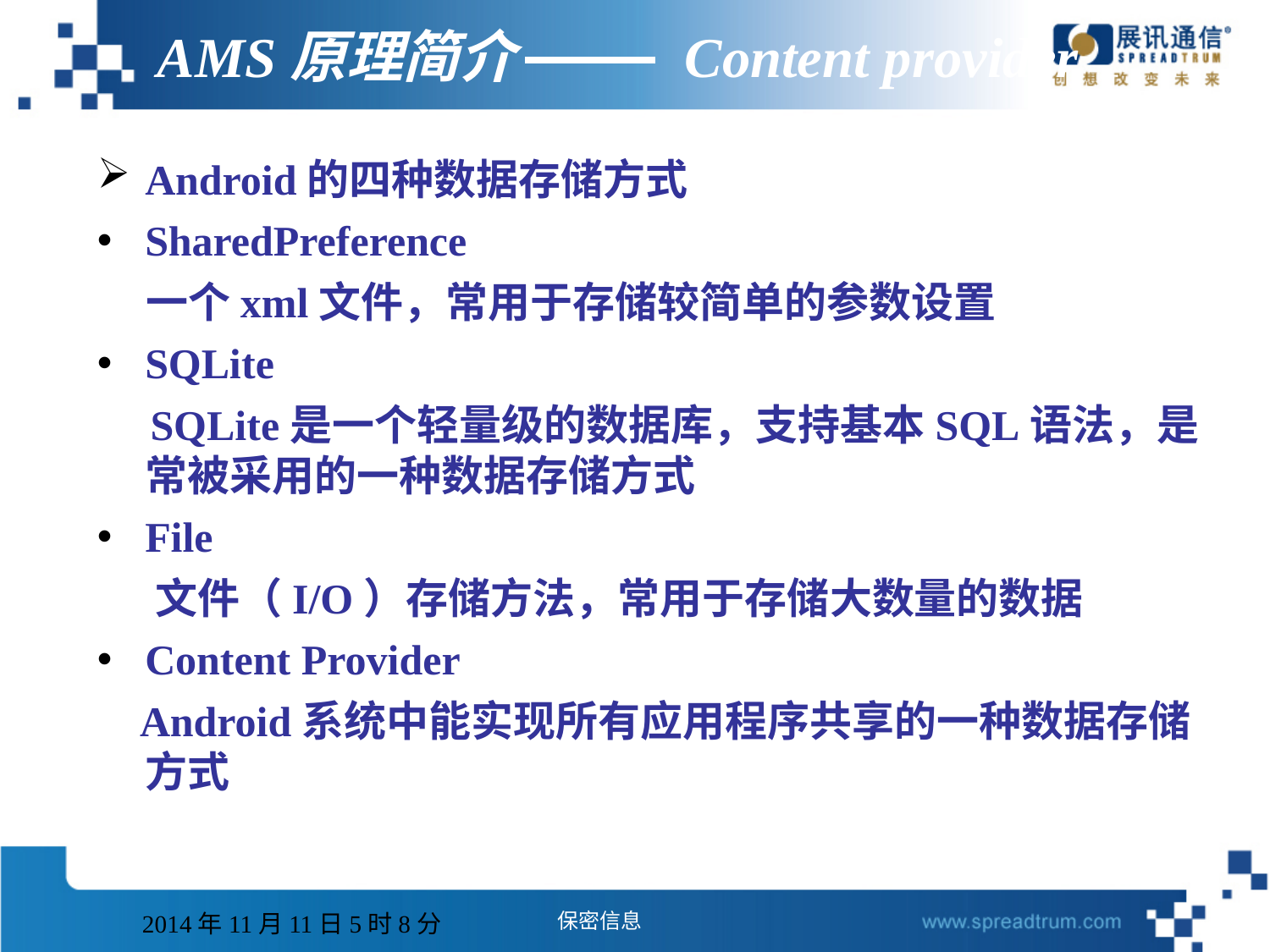

# AMS原理简介            Content provider
Android的四种数据存储方式
SharedPreference
    一个xml文件，常用于存储较简单的参数设置
SQLite
     SQLite是一个轻量级的数据库，支持基本SQL语法，是常被采用的一种数据存储方式
File
     文件（I/O）存储方法，常用于存储大数量的数据
Content Provider
    Android系统中能实现所有应用程序共享的一种数据存储方式

2014年11月11日5时8分